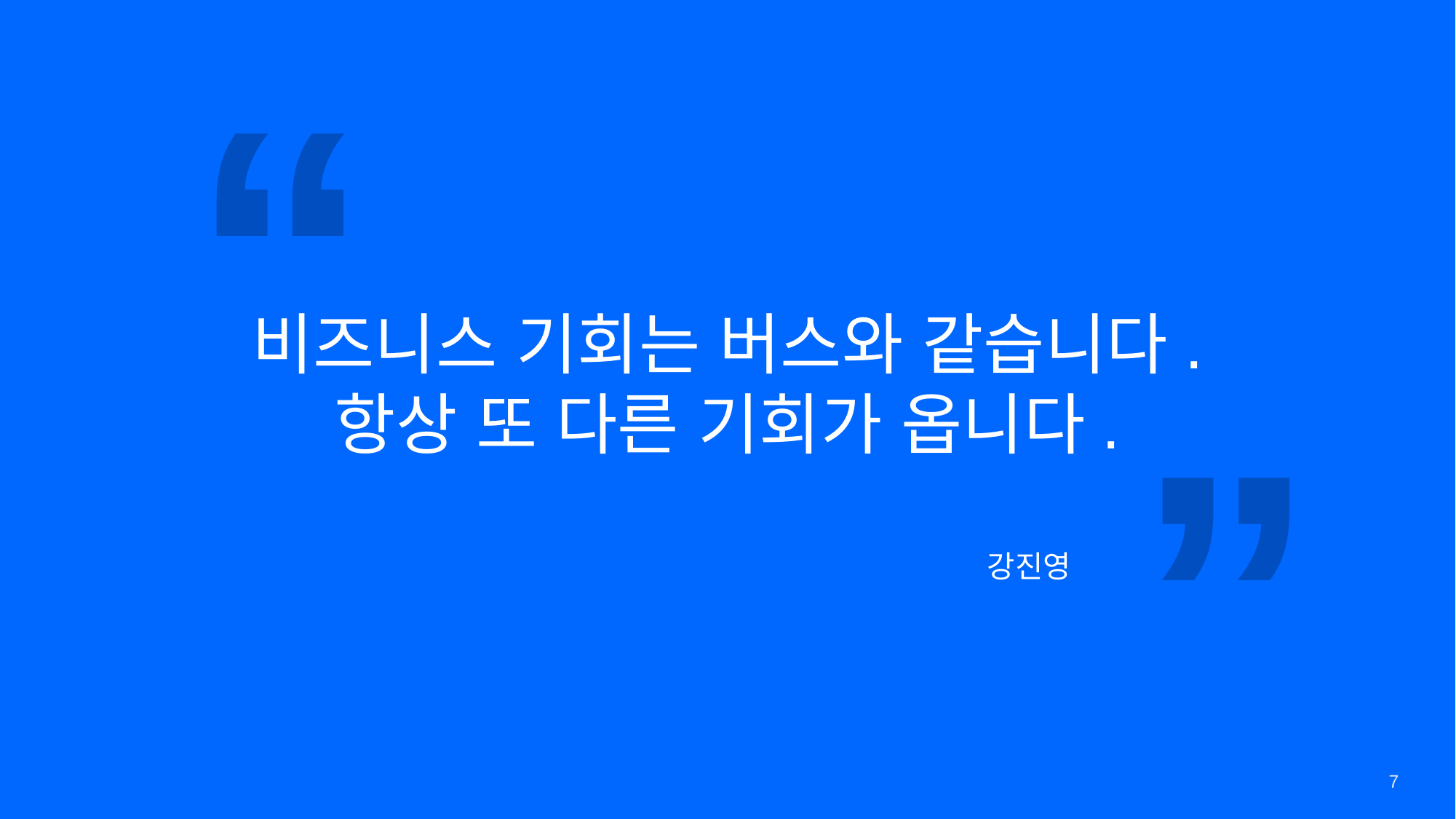

“
# 비즈니스 기회는 버스와 같습니다. 항상 또 다른 기회가 옵니다.
”
강진영

7